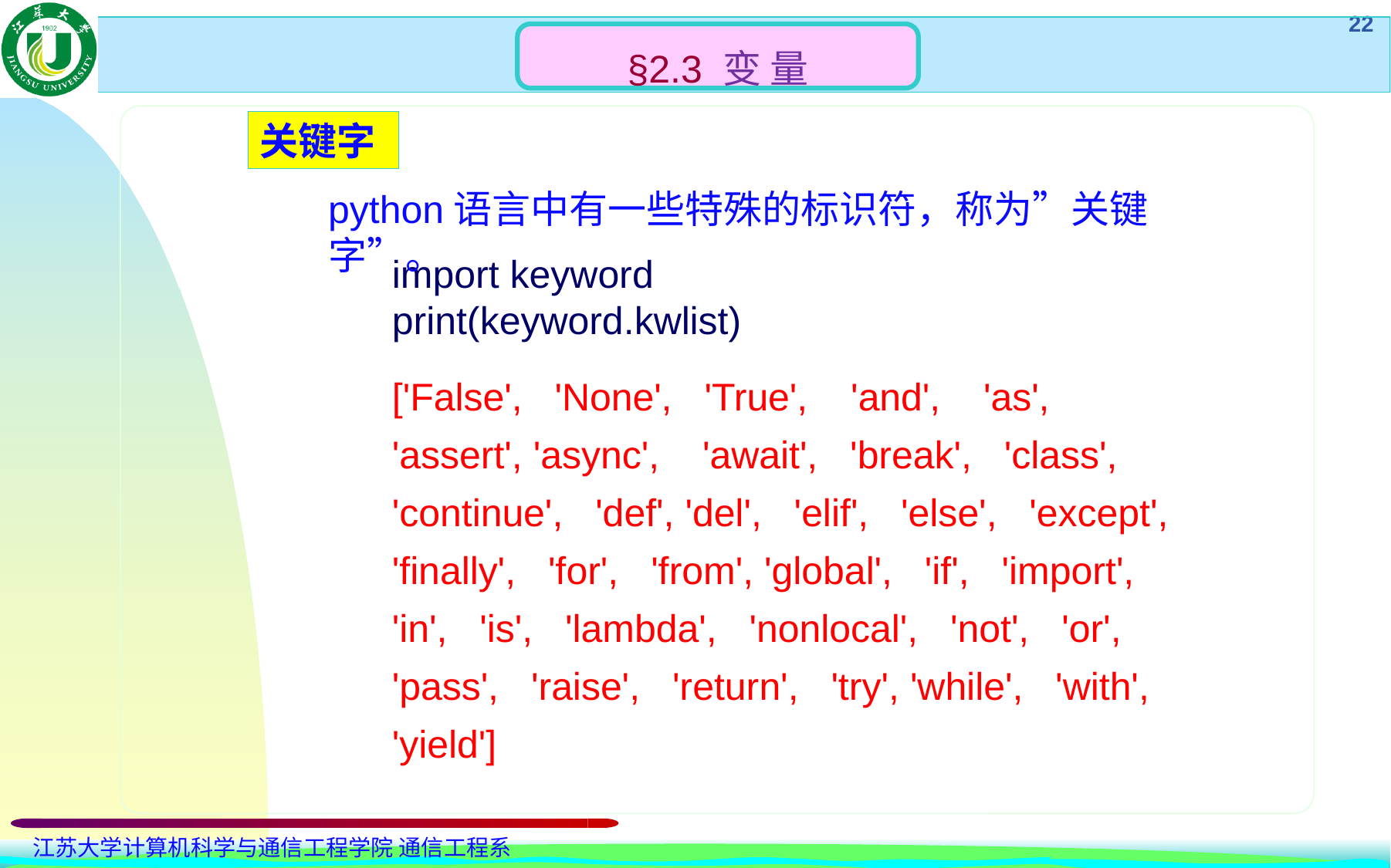

§2.3 变 量

关键字
python语言中有一些特殊的标识符，称为”关键字”。
import keyword
print(keyword.kwlist)
['False',   'None',   'True',    'and',    'as',   'assert', 'async',    'await',   'break',   'class',   'continue',   'def', 'del',   'elif',   'else',   'except',   'finally',   'for',   'from', 'global',   'if',   'import',   'in',   'is',   'lambda',   'nonlocal',   'not',   'or',   'pass',   'raise',   'return',   'try', 'while',   'with',   'yield']